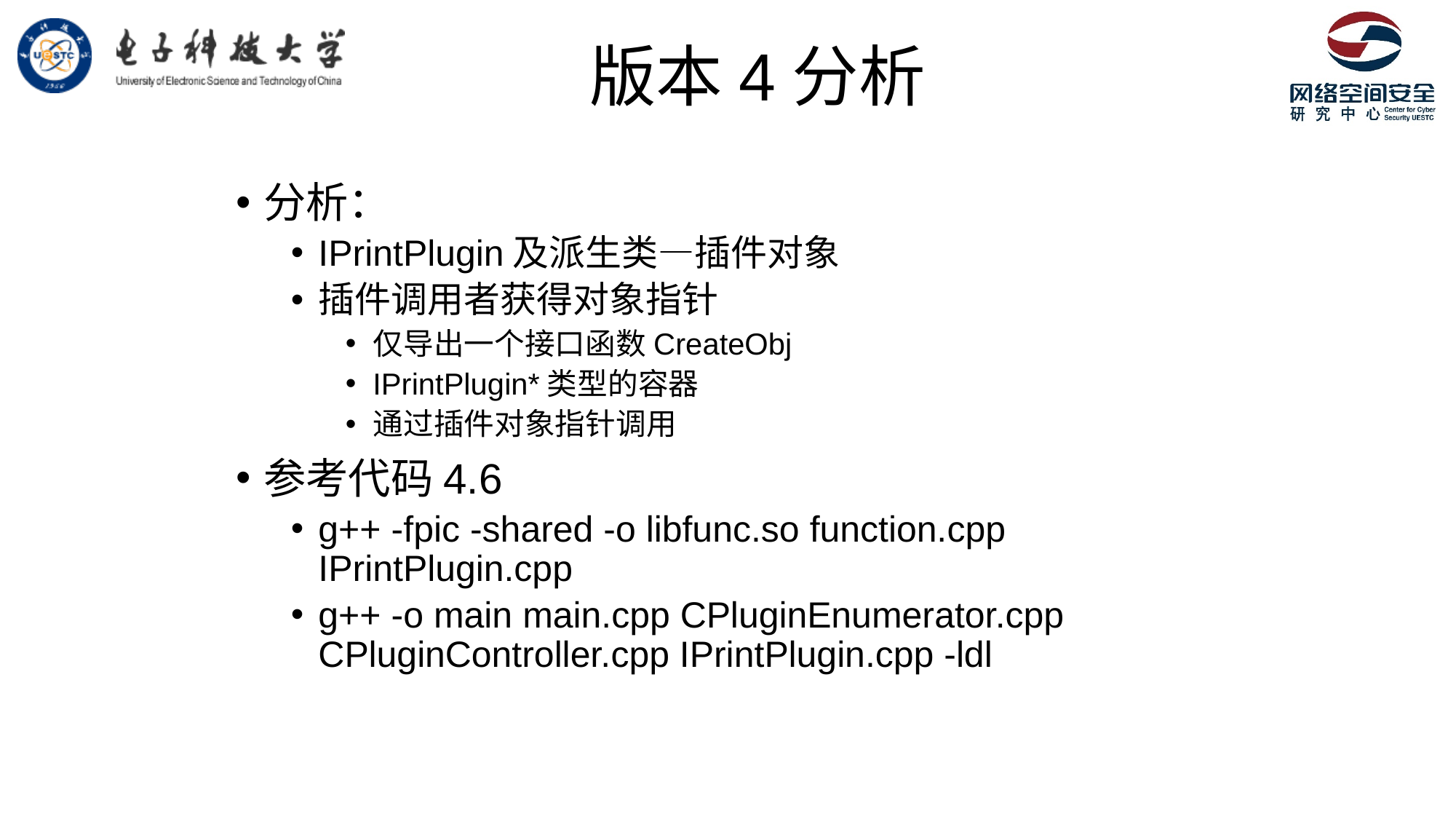

# 版本4分析
分析：
IPrintPlugin及派生类—插件对象
插件调用者获得对象指针
仅导出一个接口函数CreateObj
IPrintPlugin*类型的容器
通过插件对象指针调用
参考代码4.6
g++ -fpic -shared -o libfunc.so function.cpp IPrintPlugin.cpp
g++ -o main main.cpp CPluginEnumerator.cpp CPluginController.cpp IPrintPlugin.cpp -ldl